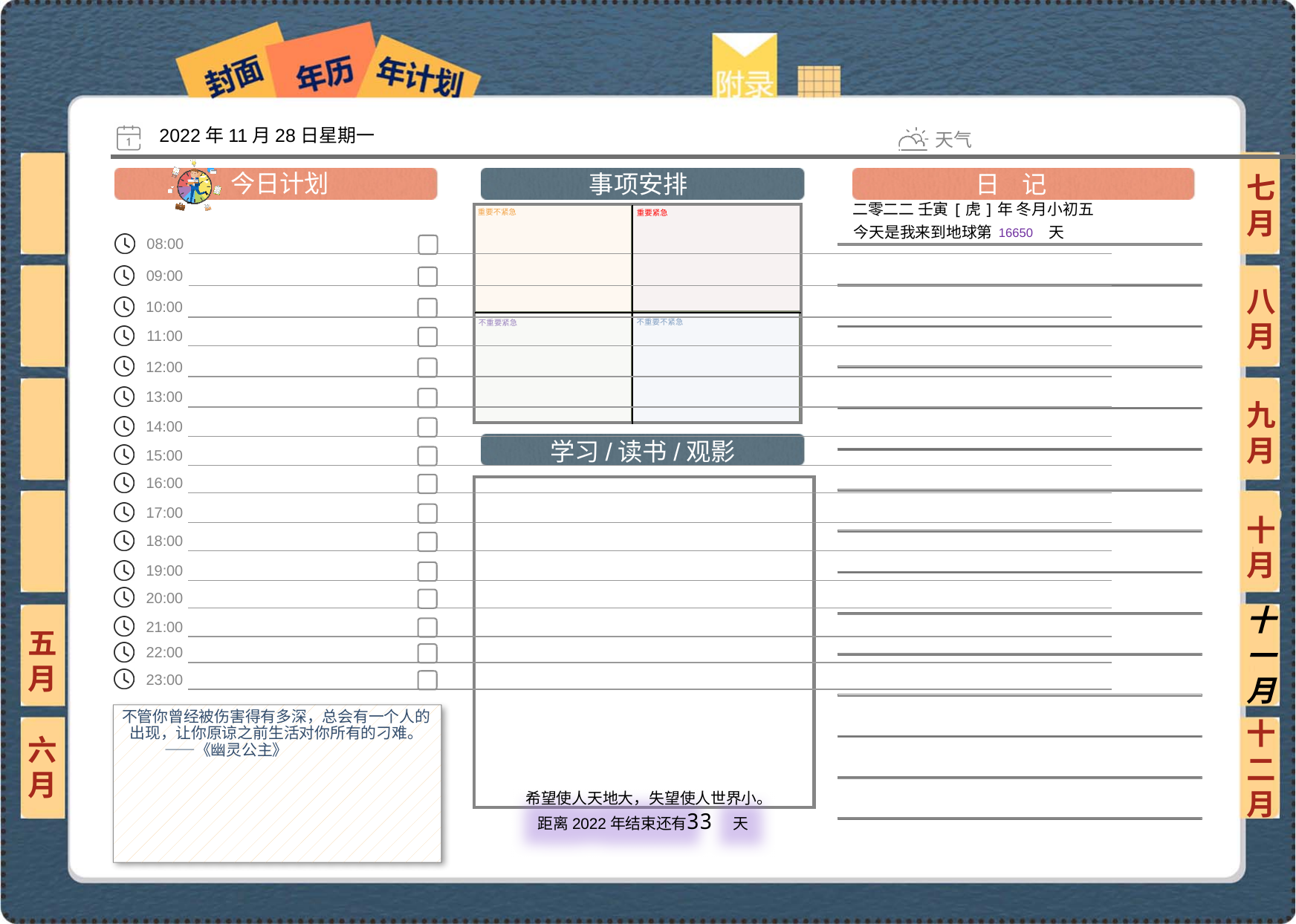

2022年11月28日星期一
七月
二零二二 壬寅[虎]年 冬月小初五
16650
八月
九月
十月
十一月
五月
不管你曾经被伤害得有多深，总会有一个人的出现，让你原谅之前生活对你所有的刁难。——《幽灵公主》

六月
十二月
33
 希望使人天地大，失望使人世界小。